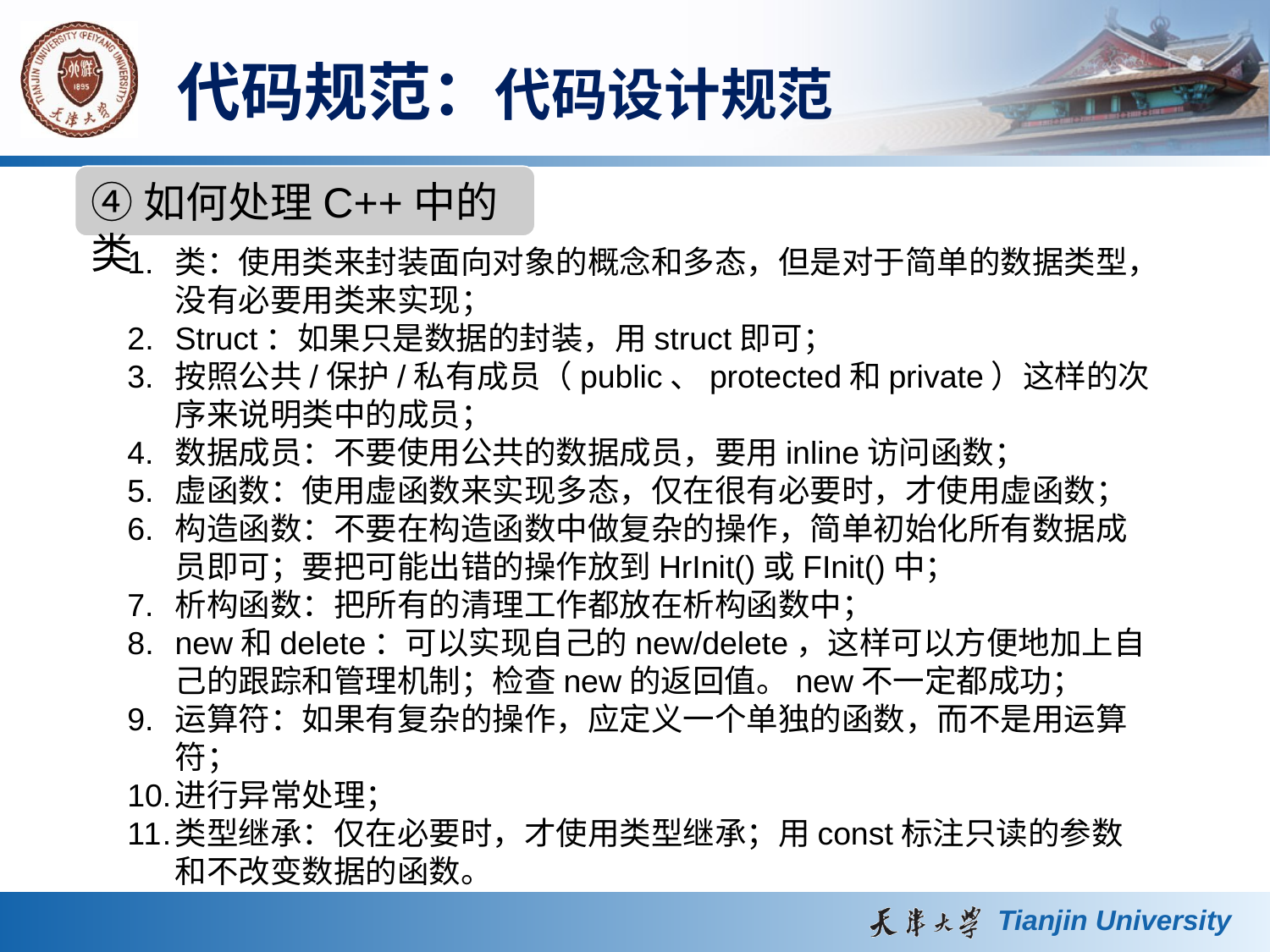

代码规范：代码设计规范
④如何处理C++中的类
类：使用类来封装面向对象的概念和多态，但是对于简单的数据类型，没有必要用类来实现；
Struct：如果只是数据的封装，用struct即可；
按照公共/保护/私有成员（public、protected和private）这样的次序来说明类中的成员；
数据成员：不要使用公共的数据成员，要用inline访问函数；
虚函数：使用虚函数来实现多态，仅在很有必要时，才使用虚函数；
构造函数：不要在构造函数中做复杂的操作，简单初始化所有数据成员即可；要把可能出错的操作放到HrInit()或FInit()中；
析构函数：把所有的清理工作都放在析构函数中；
new和delete：可以实现自己的new/delete，这样可以方便地加上自己的跟踪和管理机制；检查new的返回值。new不一定都成功；
运算符：如果有复杂的操作，应定义一个单独的函数，而不是用运算符；
进行异常处理；
类型继承：仅在必要时，才使用类型继承；用const标注只读的参数和不改变数据的函数。

11